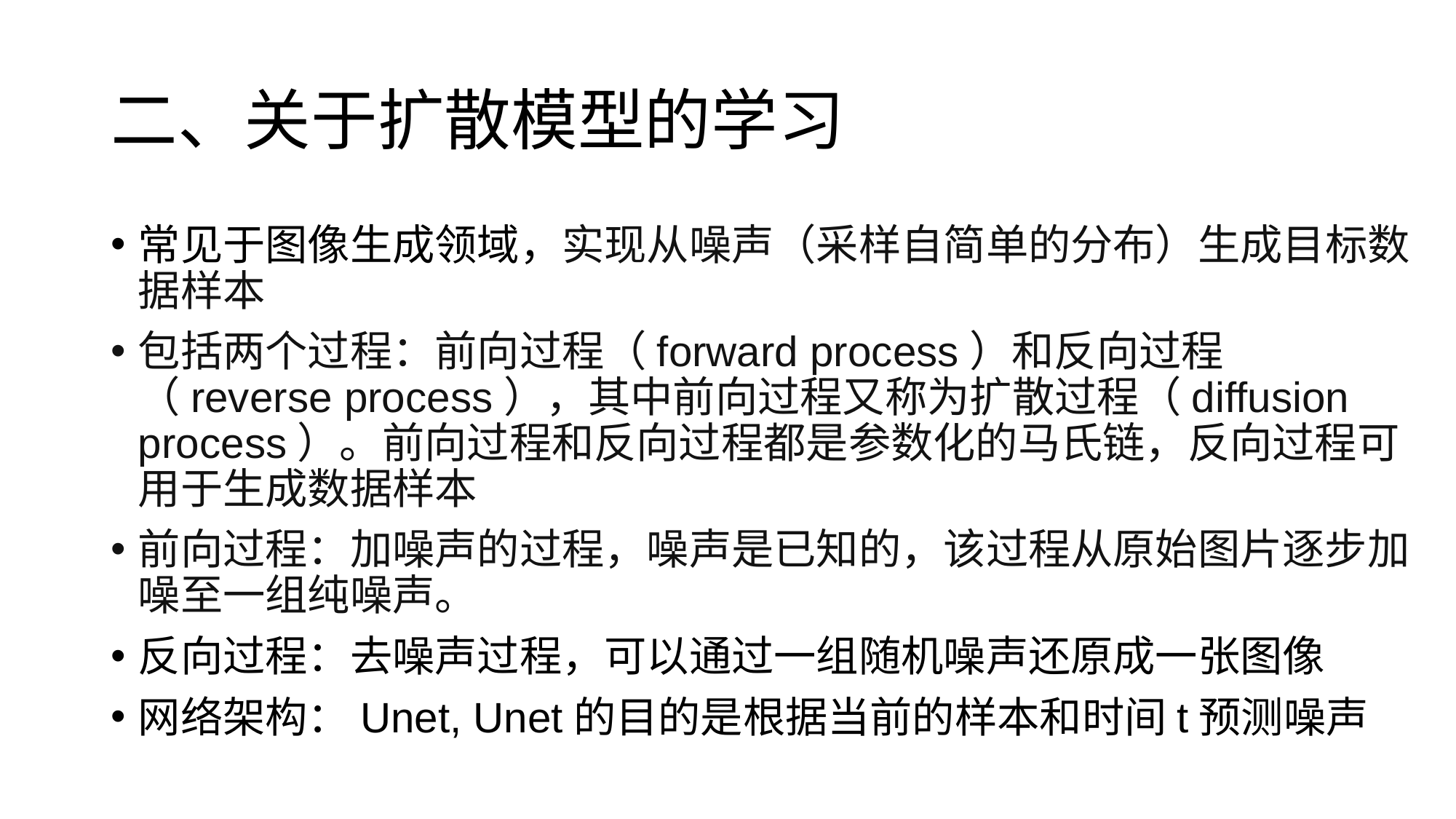

# 二、关于扩散模型的学习
常见于图像生成领域，实现从噪声（采样自简单的分布）生成目标数据样本
包括两个过程：前向过程（forward process）和反向过程（reverse process），其中前向过程又称为扩散过程（diffusion process）。前向过程和反向过程都是参数化的马氏链，反向过程可用于生成数据样本
前向过程：加噪声的过程，噪声是已知的，该过程从原始图片逐步加噪至一组纯噪声。
反向过程：去噪声过程，可以通过一组随机噪声还原成一张图像
网络架构：Unet, Unet的目的是根据当前的样本和时间t预测噪声